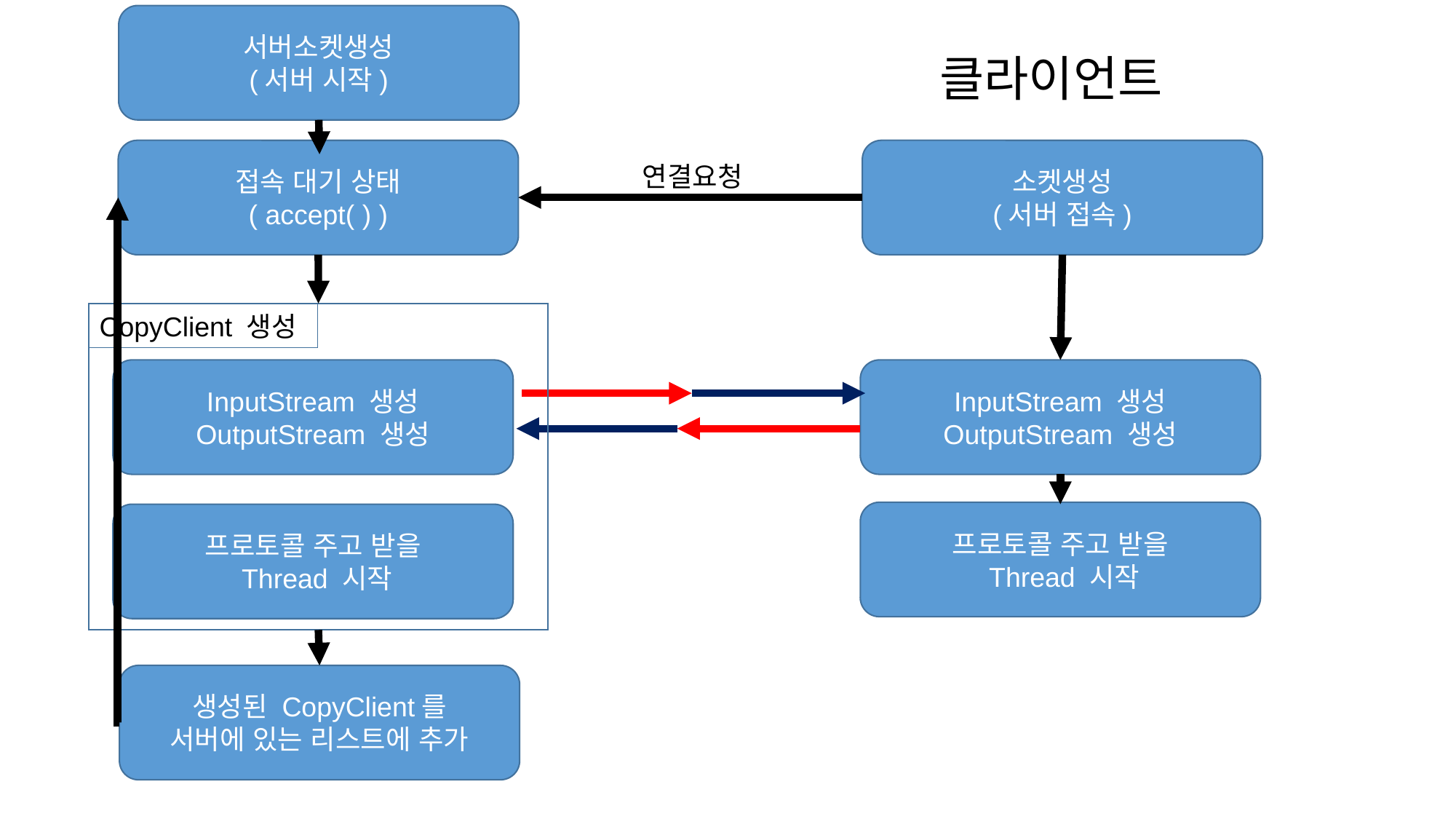

흐름도 1. 연결
서버
서버소켓생성
(서버 시작)
클라이언트
소켓생성
(서버 접속)
접속 대기 상태
( accept( ) )
연결요청

CopyClient 생성
InputStream 생성
OutputStream 생성
프로토콜 주고 받을
 Thread 시작
InputStream 생성
OutputStream 생성
프로토콜 주고 받을
 Thread 시작
생성된 CopyClient를
서버에 있는 리스트에 추가